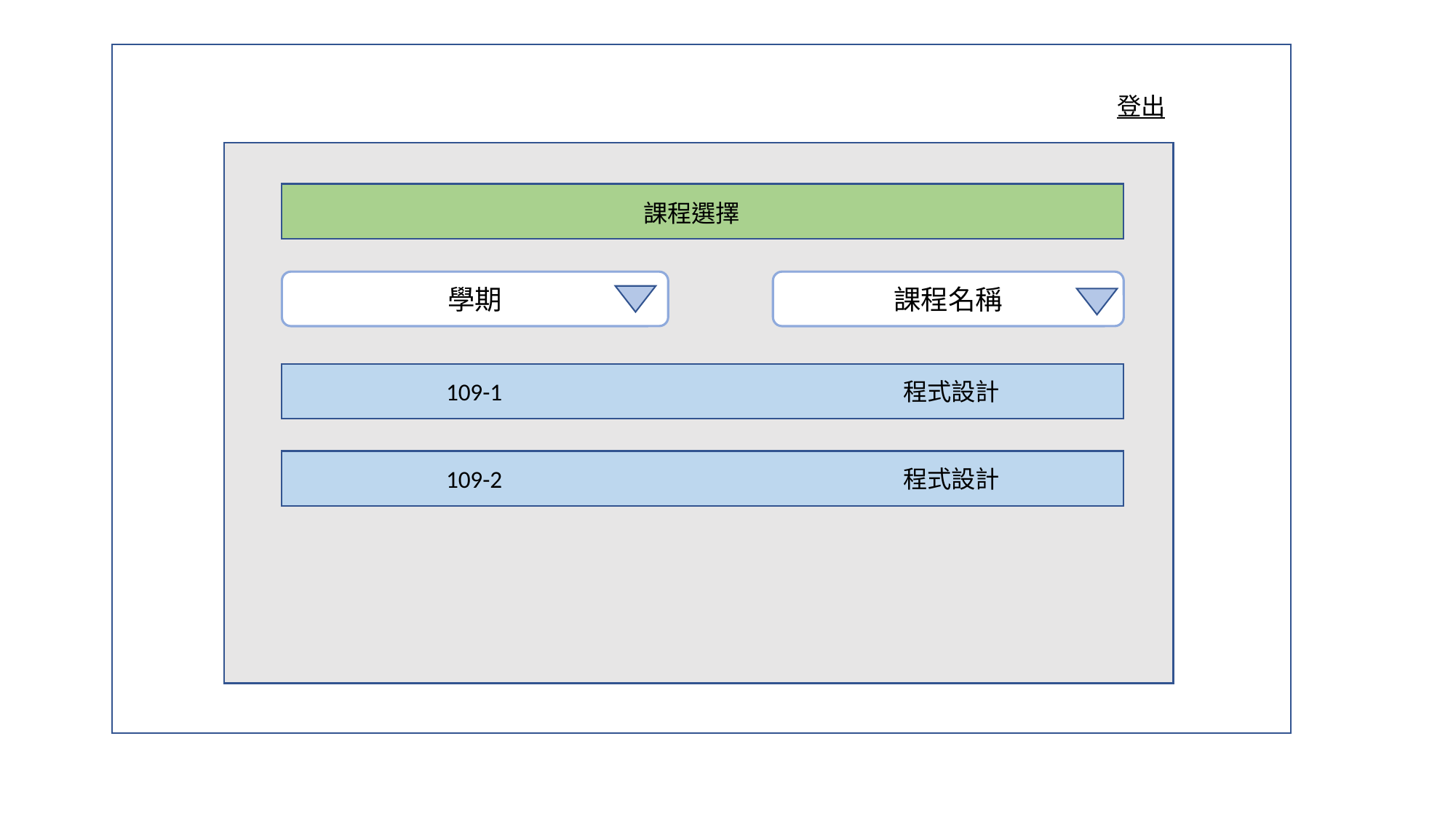

登出

課程選擇
課程名稱
學期

109-1
程式設計

109-2
程式設計